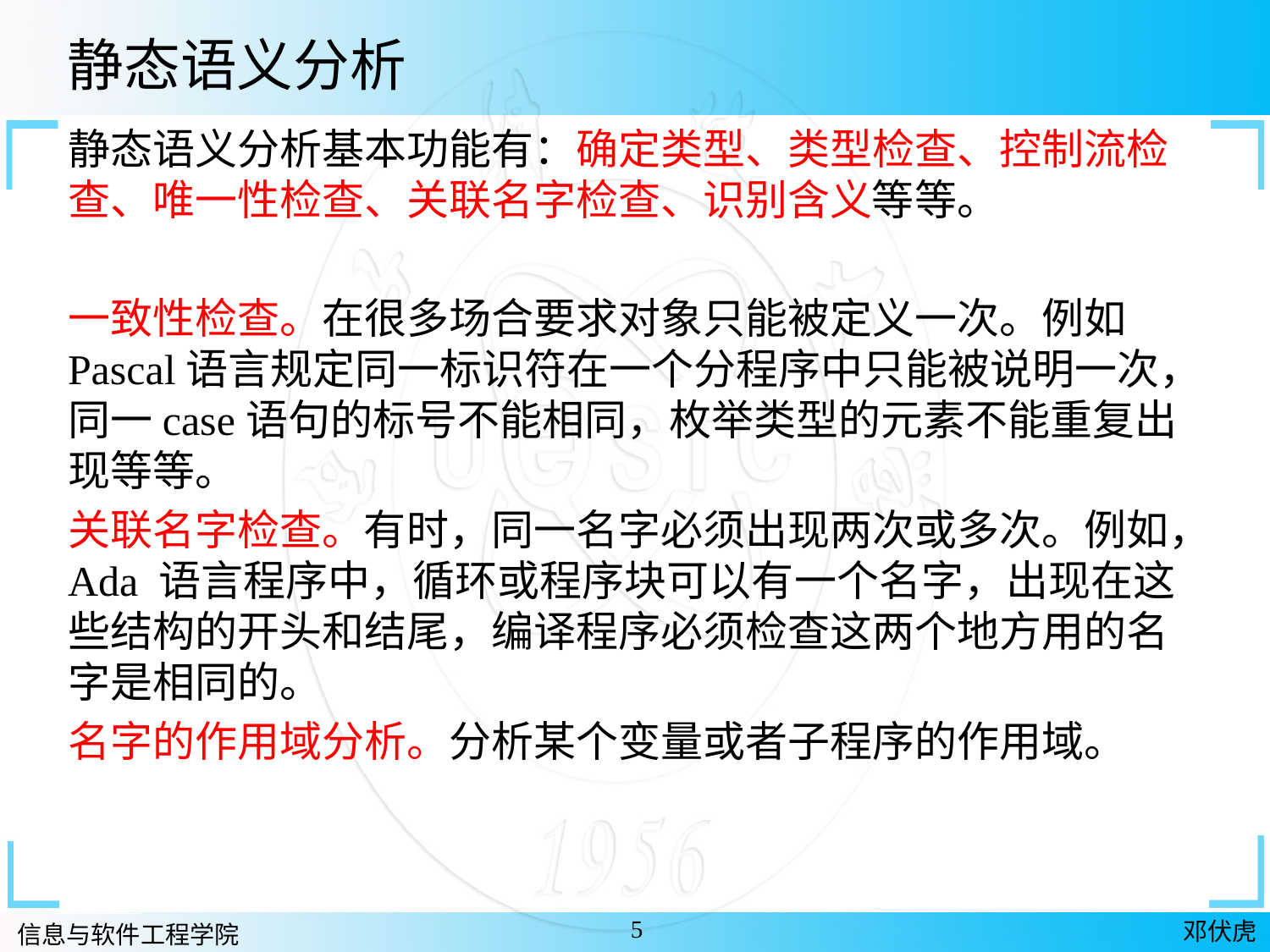

静态语义分析
静态语义分析基本功能有：确定类型、类型检查、控制流检查、唯一性检查、关联名字检查、识别含义等等。

一致性检查。在很多场合要求对象只能被定义一次。例如 Pascal语言规定同一标识符在一个分程序中只能被说明一次，同一case语句的标号不能相同，枚举类型的元素不能重复出现等等。
关联名字检查。有时，同一名字必须出现两次或多次。例如，Ada 语言程序中，循环或程序块可以有一个名字，出现在这些结构的开头和结尾，编译程序必须检查这两个地方用的名字是相同的。
名字的作用域分析。分析某个变量或者子程序的作用域。
5
邓伏虎
信息与软件工程学院